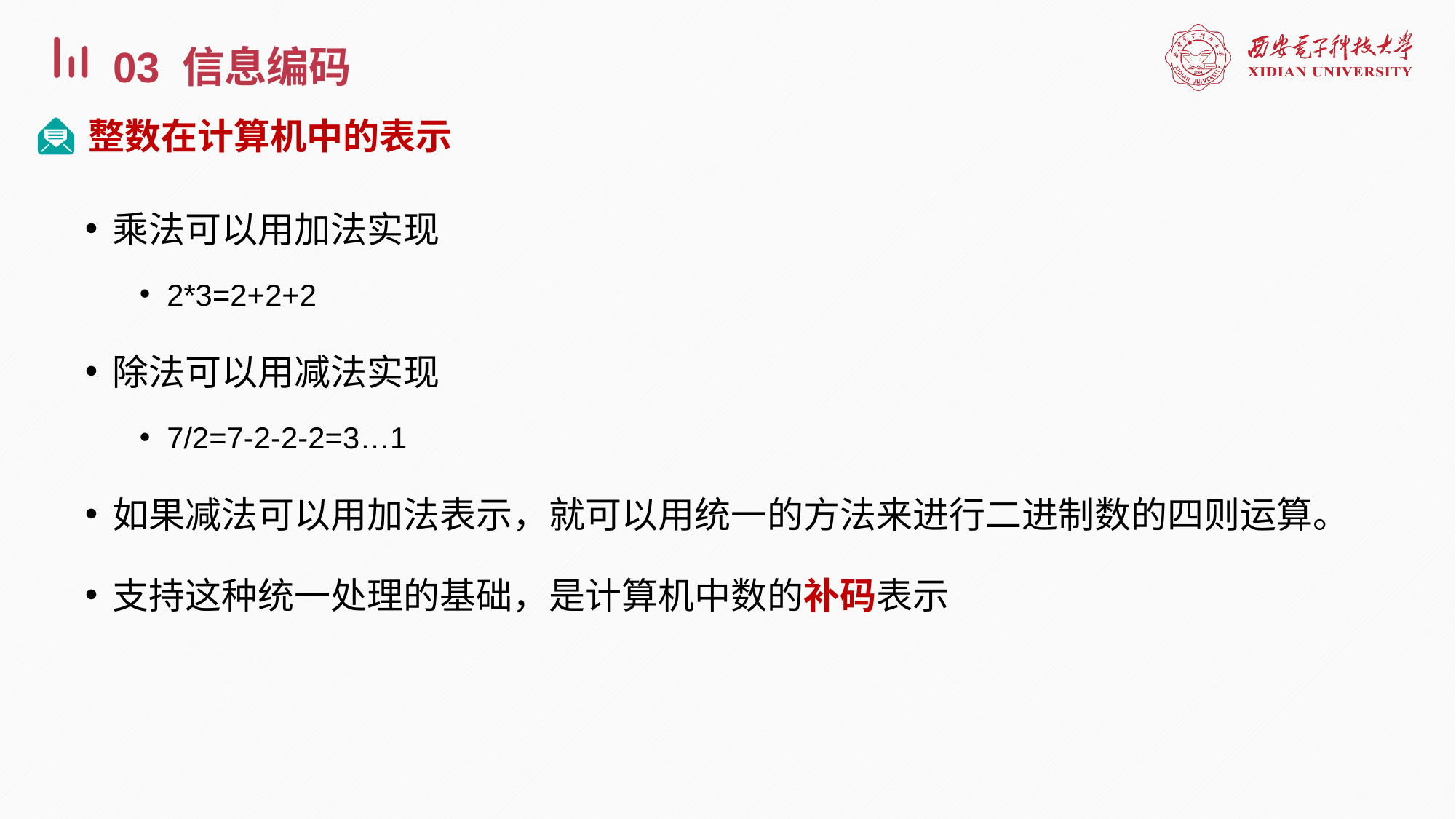

03 信息编码
整数在计算机中的表示

乘法可以用加法实现
2*3=2+2+2
除法可以用减法实现
7/2=7-2-2-2=3…1
如果减法可以用加法表示，就可以用统一的方法来进行二进制数的四则运算。
支持这种统一处理的基础，是计算机中数的补码表示